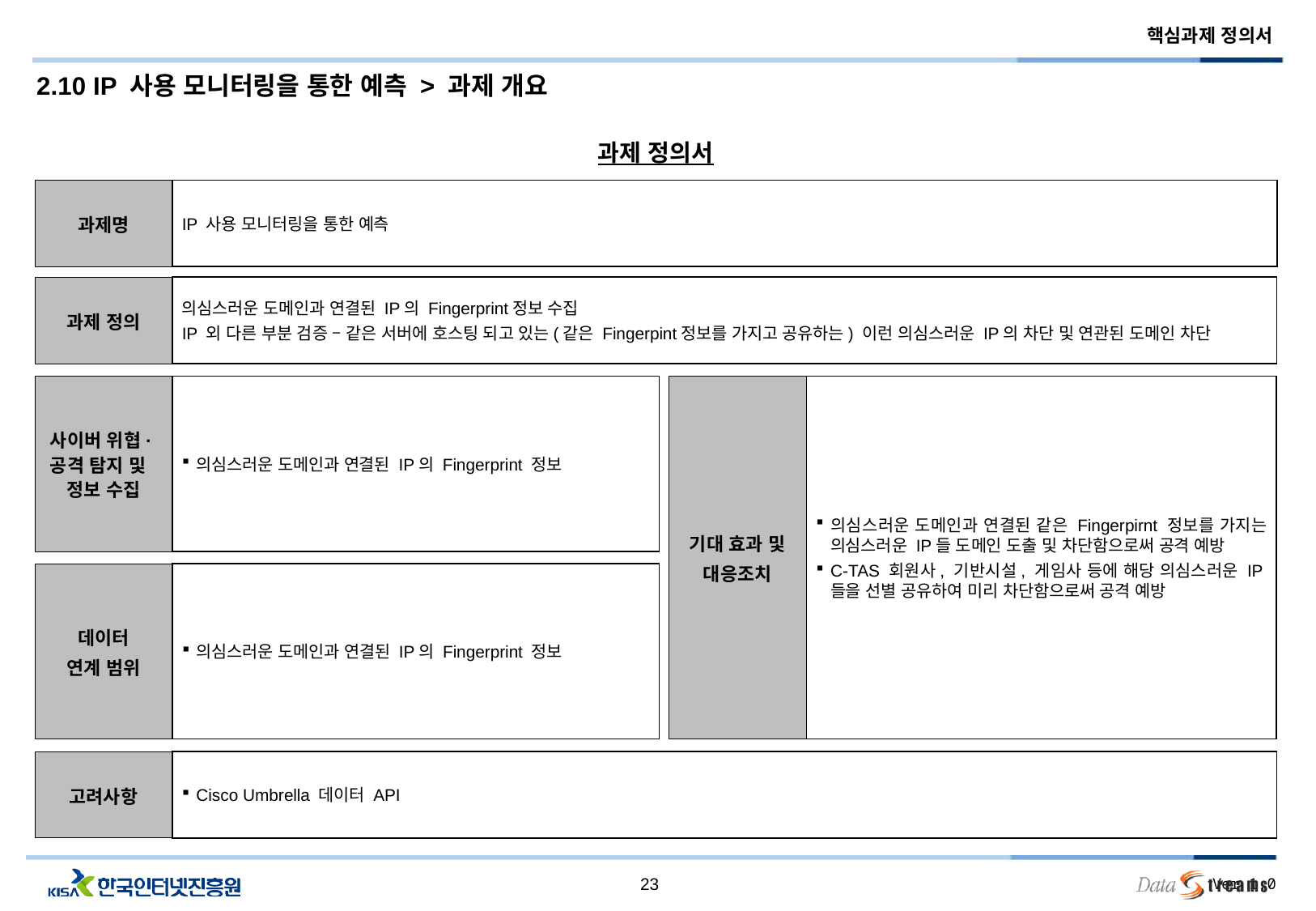

2.10 IP 사용 모니터링을 통한 예측 > 과제 개요
과제 정의서
과제명
IP 사용 모니터링을 통한 예측
과제 정의
의심스러운 도메인과 연결된 IP의 Fingerprint정보 수집
IP 외 다른 부분 검증 – 같은 서버에 호스팅 되고 있는(같은 Fingerpint정보를 가지고 공유하는) 이런 의심스러운 IP의 차단 및 연관된 도메인 차단
사이버 위협·  공격 탐지 및   정보 수집
의심스러운 도메인과 연결된 IP의 Fingerprint 정보
기대 효과 및
대응조치
의심스러운 도메인과 연결된 같은 Fingerpirnt 정보를 가지는 의심스러운 IP들 도메인 도출 및 차단함으로써 공격 예방
C-TAS 회원사, 기반시설, 게임사 등에 해당 의심스러운 IP들을 선별 공유하여 미리 차단함으로써 공격 예방
데이터
연계 범위
의심스러운 도메인과 연결된 IP의 Fingerprint 정보
고려사항
Cisco Umbrella 데이터 API